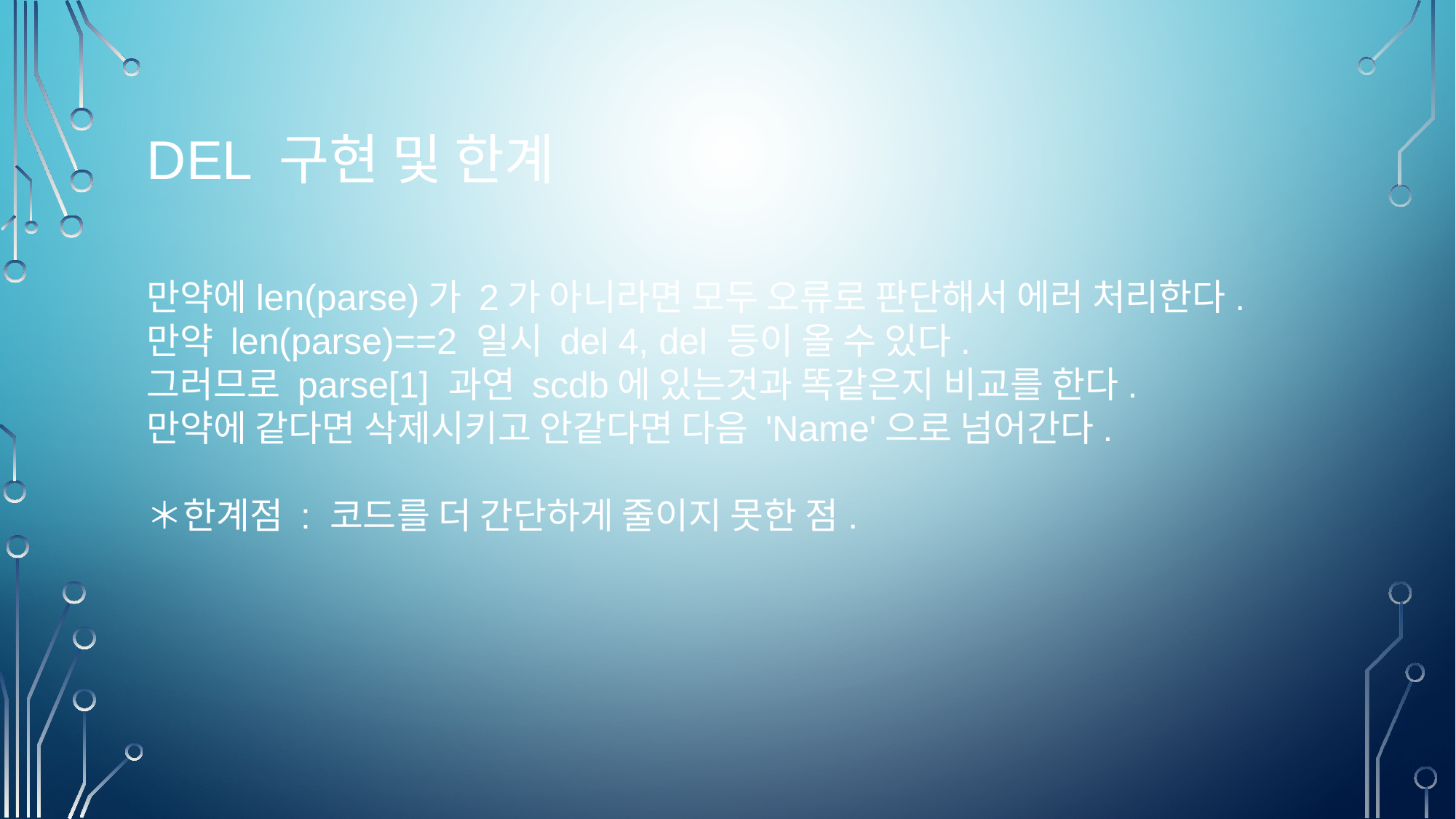

DEL 구현 및 한계
만약에len(parse)가 2가 아니라면 모두 오류로 판단해서 에러 처리한다.
만약 len(parse)==2 일시 del 4, del 등이 올 수 있다.
그러므로 parse[1] 과연 scdb에 있는것과 똑같은지 비교를 한다.
만약에 같다면 삭제시키고 안같다면 다음 'Name'으로 넘어간다.

＊한계점 : 코드를 더 간단하게 줄이지 못한 점.